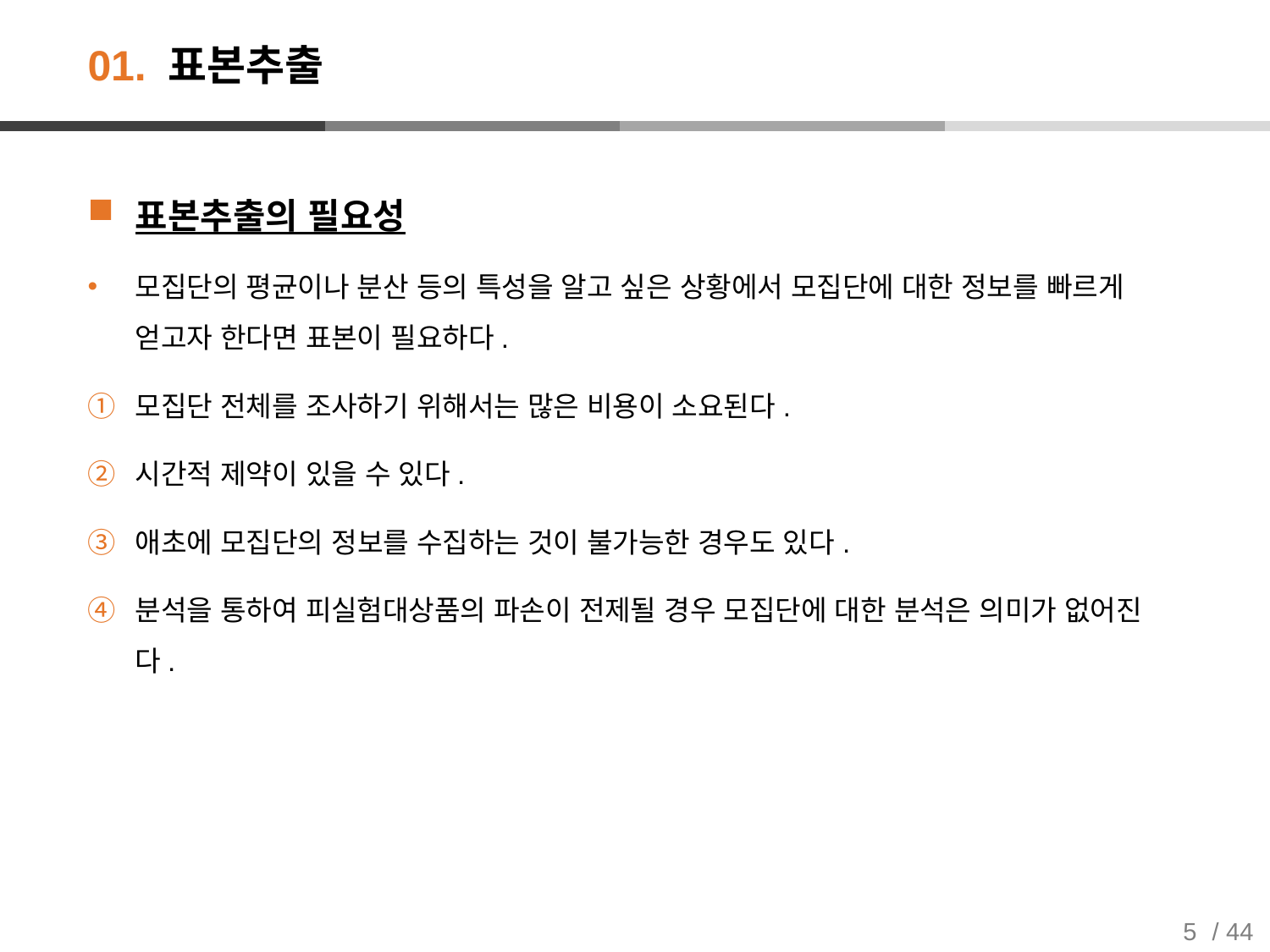

# 01. 표본추출
표본추출의 필요성
모집단의 평균이나 분산 등의 특성을 알고 싶은 상황에서 모집단에 대한 정보를 빠르게 얻고자 한다면 표본이 필요하다.
모집단 전체를 조사하기 위해서는 많은 비용이 소요된다.
시간적 제약이 있을 수 있다.
애초에 모집단의 정보를 수집하는 것이 불가능한 경우도 있다.
분석을 통하여 피실험대상품의 파손이 전제될 경우 모집단에 대한 분석은 의미가 없어진다.